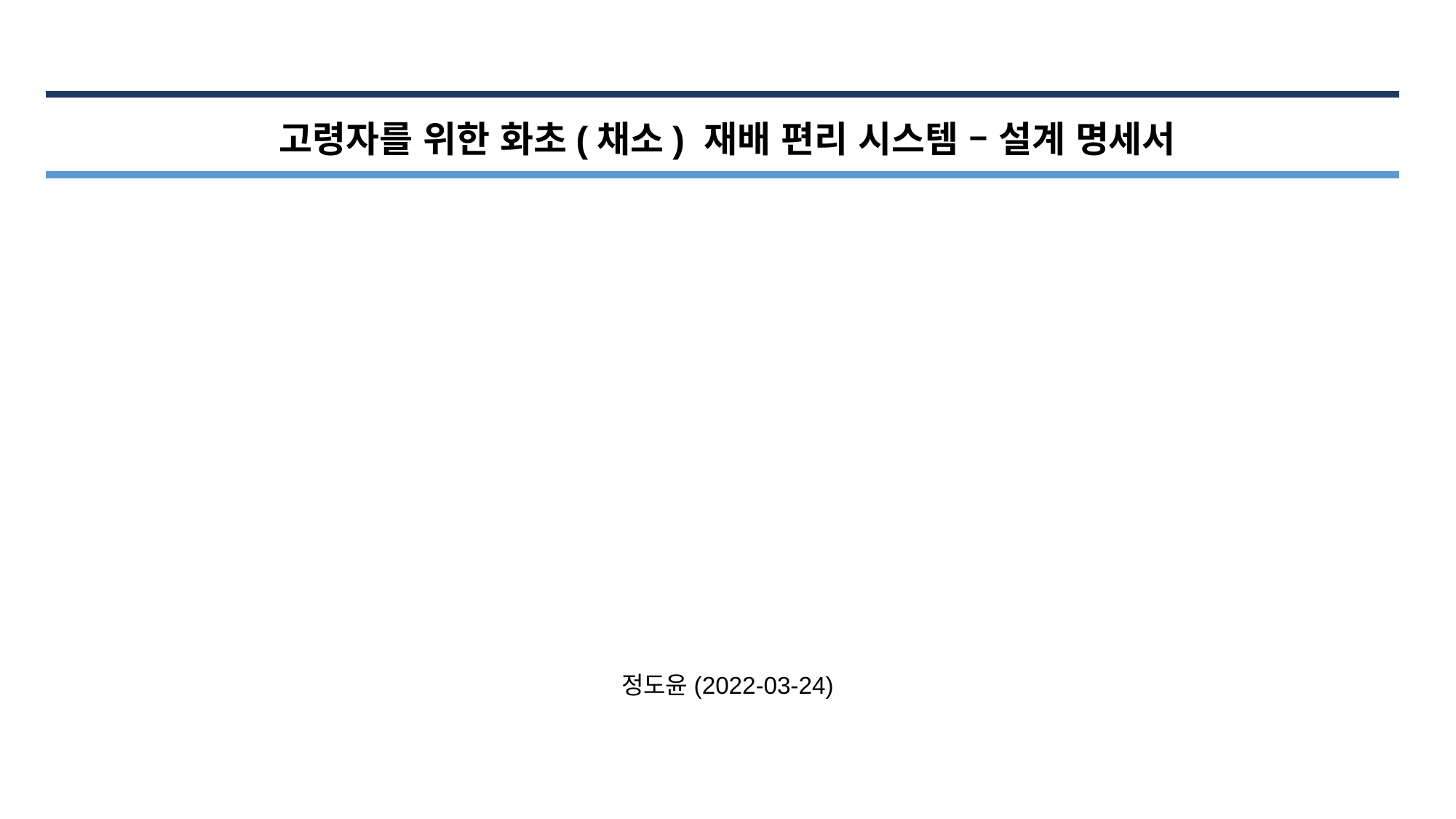

# 고령자를 위한 화초(채소) 재배 편리 시스템 – 설계 명세서
정도윤(2022-03-24)